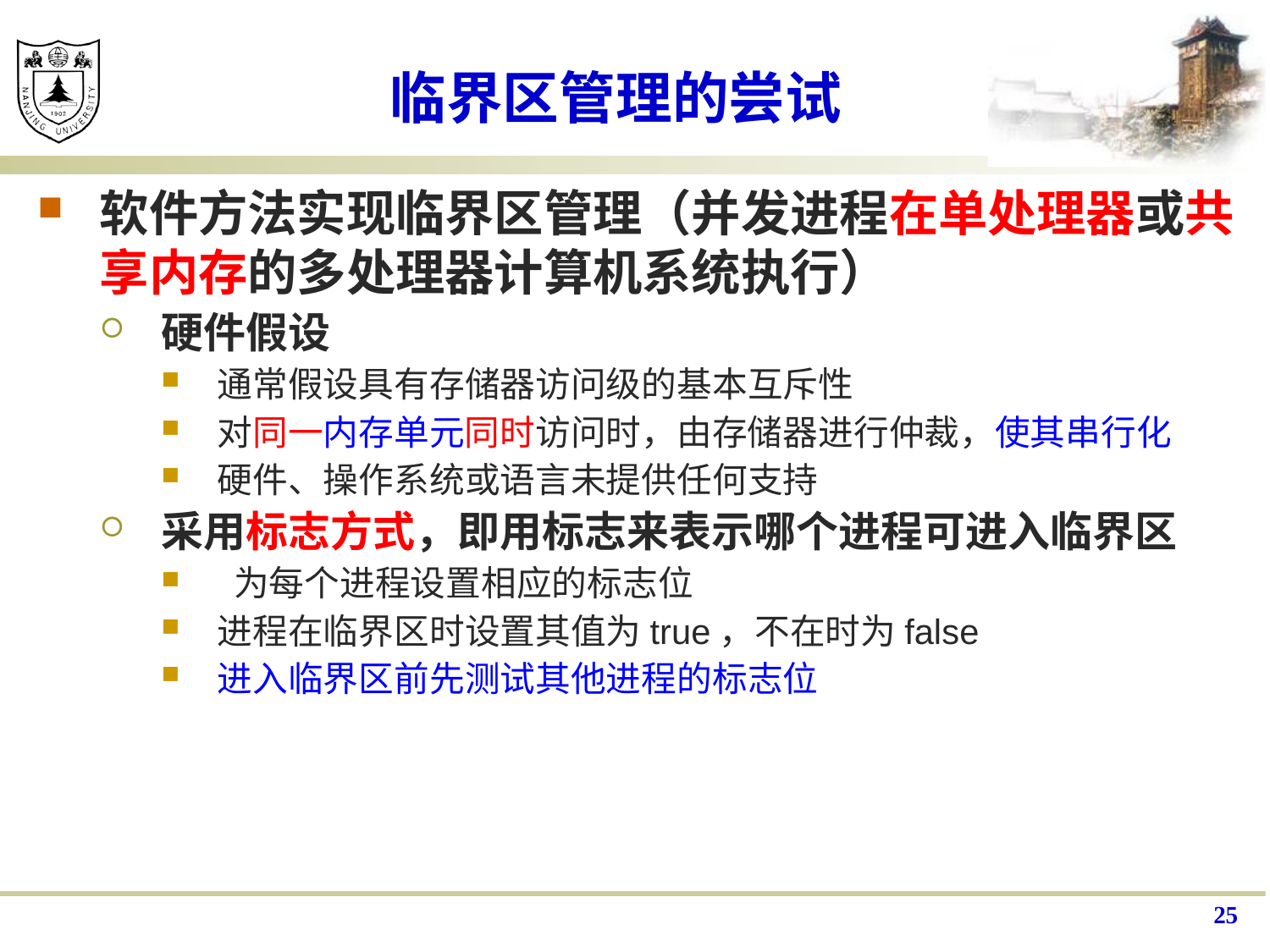

# 临界区管理的尝试
软件方法实现临界区管理（并发进程在单处理器或共享内存的多处理器计算机系统执行）
硬件假设
通常假设具有存储器访问级的基本互斥性
对同一内存单元同时访问时，由存储器进行仲裁，使其串行化
硬件、操作系统或语言未提供任何支持
采用标志方式，即用标志来表示哪个进程可进入临界区
 为每个进程设置相应的标志位
进程在临界区时设置其值为true，不在时为false
进入临界区前先测试其他进程的标志位
25